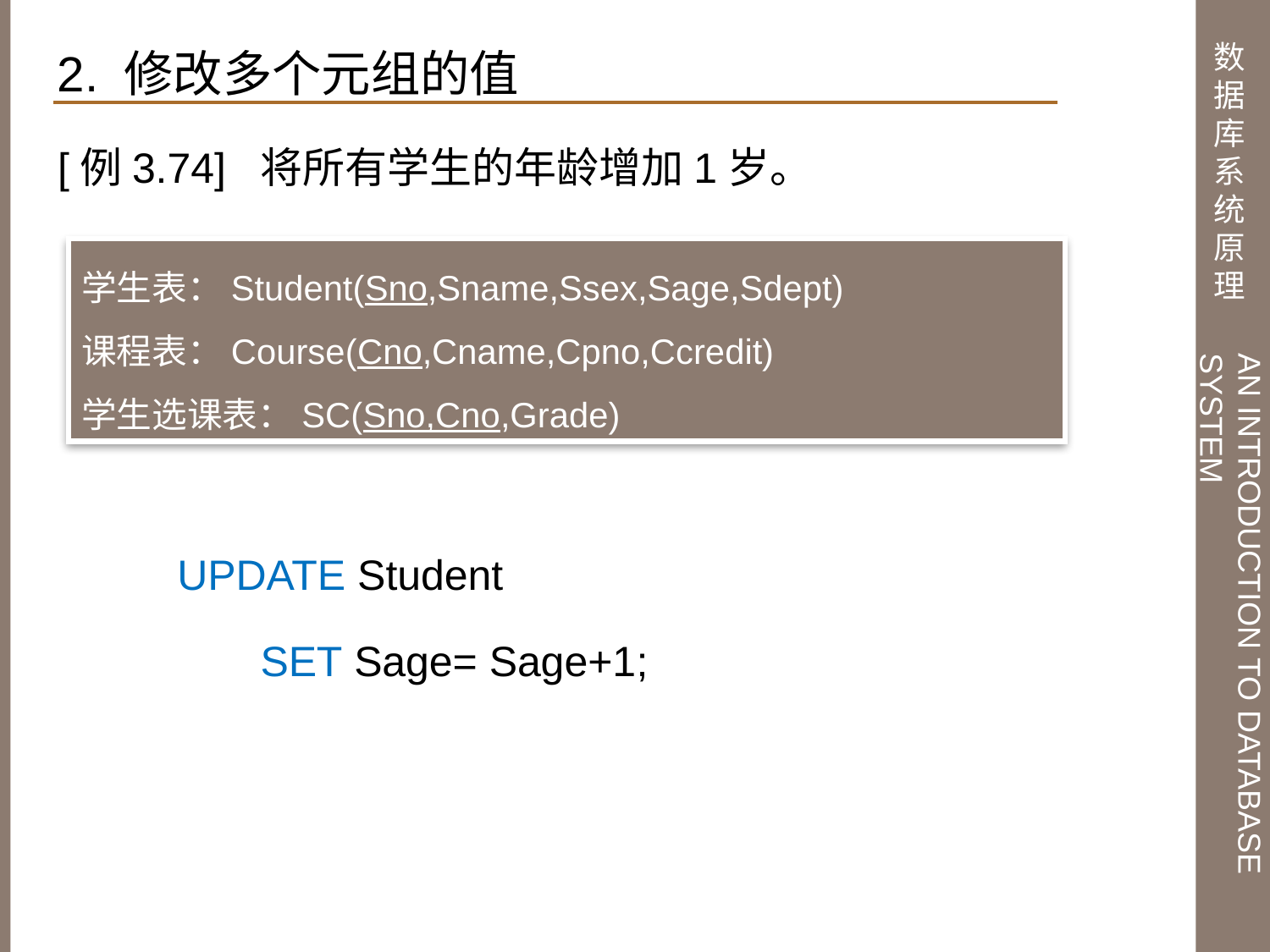

2. 修改多个元组的值
[例3.74]  将所有学生的年龄增加1岁。

学生表：Student(Sno,Sname,Ssex,Sage,Sdept)
课程表：Course(Cno,Cname,Cpno,Ccredit)
学生选课表：SC(Sno,Cno,Grade)
UPDATE Student
       SET Sage= Sage+1;